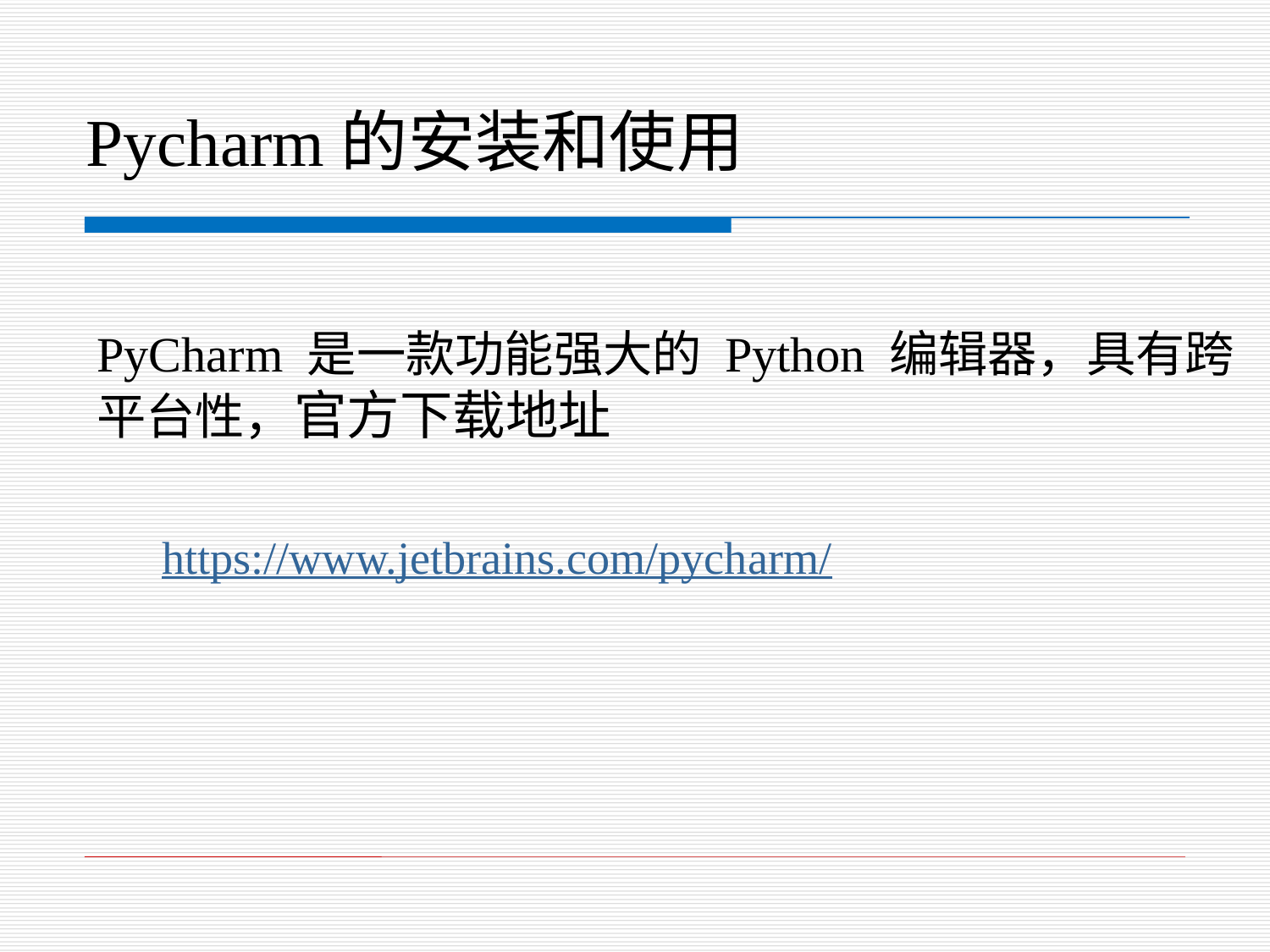

# Pycharm的安装和使用
PyCharm 是一款功能强大的 Python 编辑器，具有跨平台性，官方下载地址

https://www.jetbrains.com/pycharm/